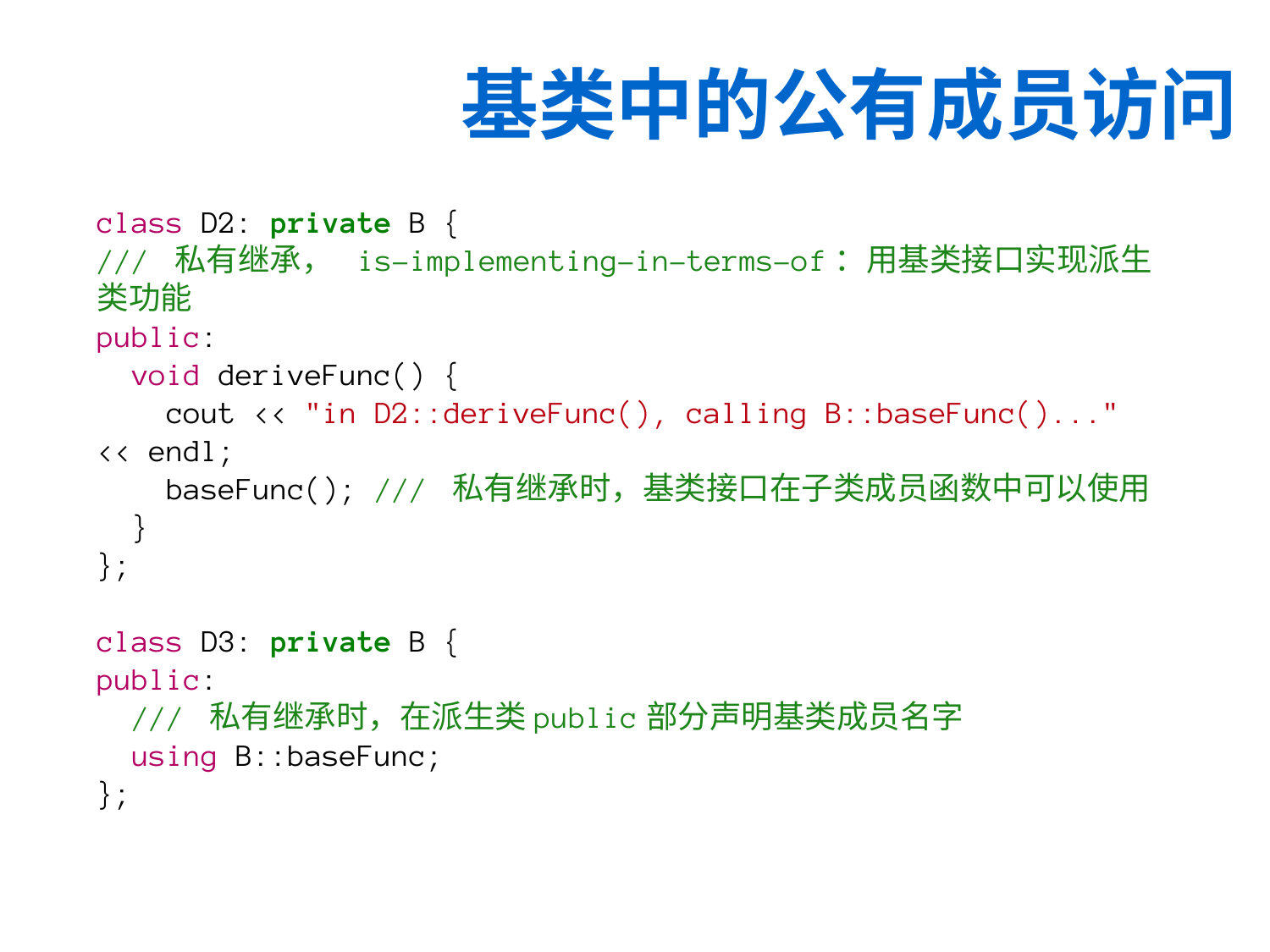

# 基类中的公有成员访问
class D2: private B {
/// 私有继承， is-implementing-in-terms-of：用基类接口实现派生类功能
public:
  void deriveFunc() {
    cout << "in D2::deriveFunc(), calling B::baseFunc()..." << endl;
    baseFunc(); /// 私有继承时，基类接口在子类成员函数中可以使用
  }
};

class D3: private B {
public:
  /// 私有继承时，在派生类public部分声明基类成员名字
  using B::baseFunc;
};